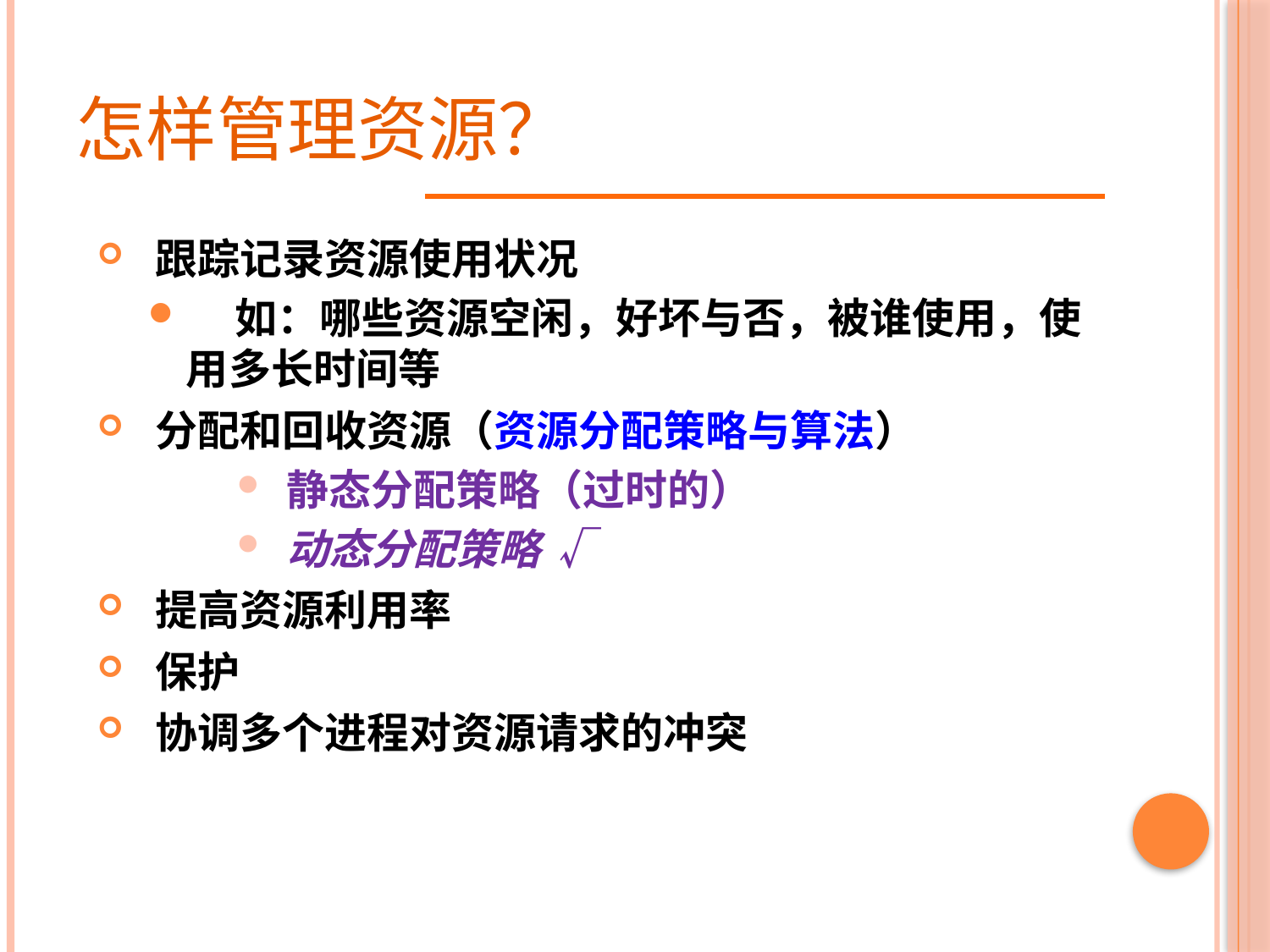

# 怎样管理资源？
 跟踪记录资源使用状况
    如：哪些资源空闲，好坏与否，被谁使用，使用多长时间等
 分配和回收资源（资源分配策略与算法）
 静态分配策略（过时的）
 动态分配策略  √
 提高资源利用率
 保护
 协调多个进程对资源请求的冲突